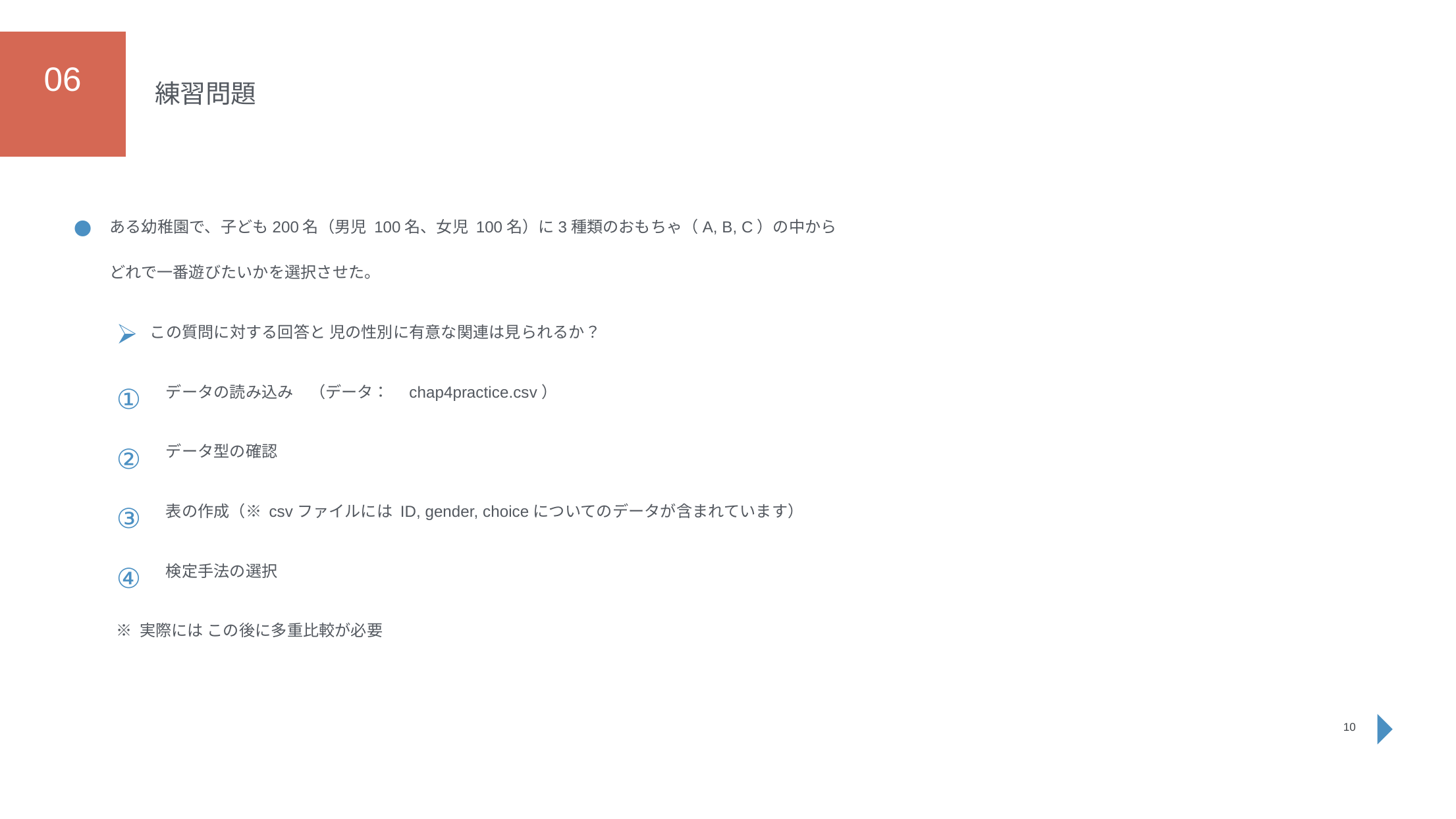

06
練習問題
ある幼稚園で、子ども200名（男児 100名、女児 100名）に3種類のおもちゃ（A, B, C）の中から
どれで一番遊びたいかを選択させた。
この質問に対する回答と 児の性別に有意な関連は見られるか？
データの読み込み　（データ：　chap4practice.csv）
データ型の確認
表の作成（※ csvファイルには ID, gender, choiceについてのデータが含まれています）
検定手法の選択
※ 実際には この後に多重比較が必要

10